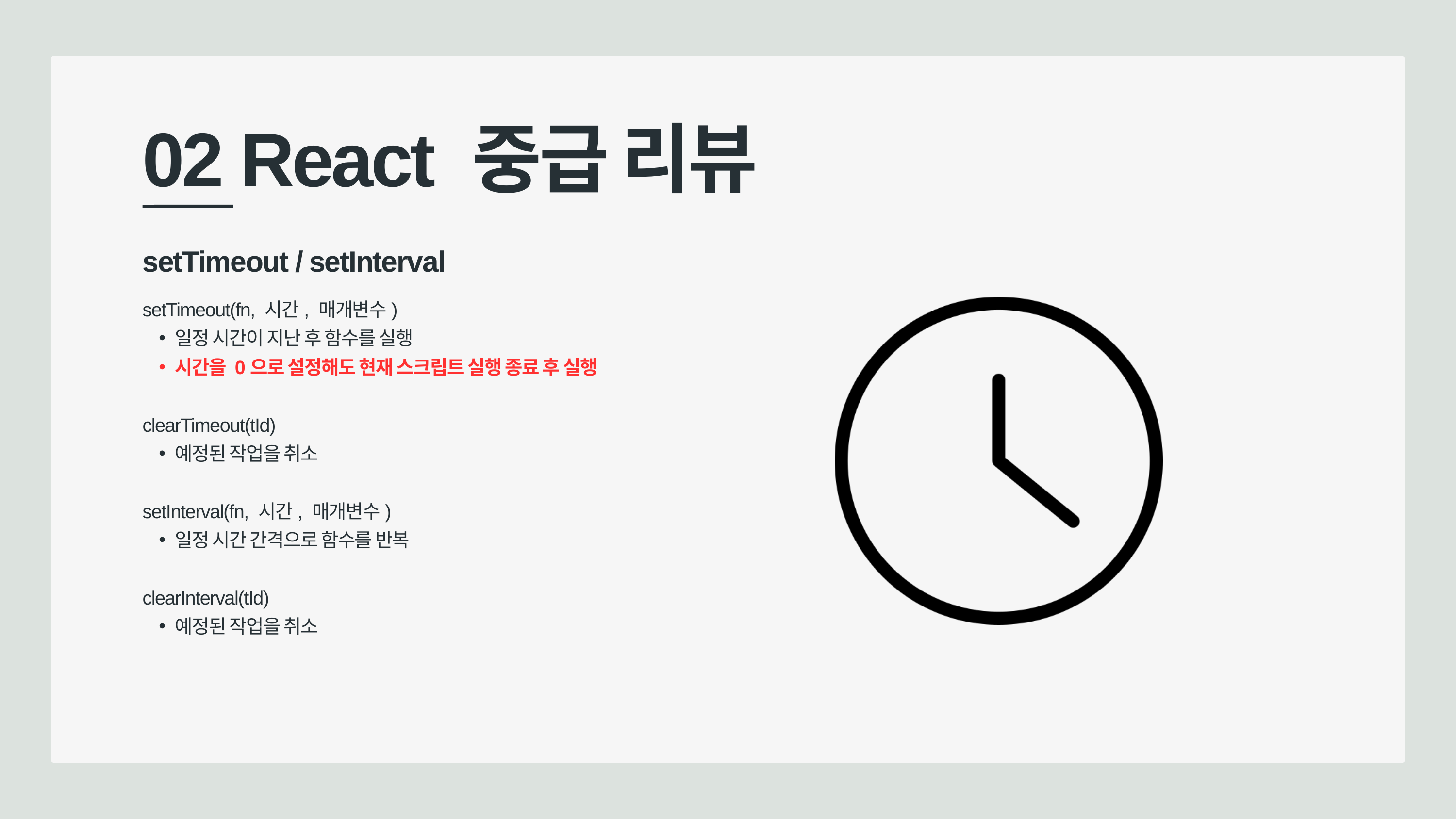

02 React 중급 리뷰

setTimeout / setInterval
setTimeout(fn, 시간, 매개변수)
일정 시간이 지난 후 함수를 실행
시간을 0으로 설정해도 현재 스크립트 실행 종료 후 실행

clearTimeout(tId)
예정된 작업을 취소

setInterval(fn, 시간, 매개변수)
일정 시간 간격으로 함수를 반복

clearInterval(tId)
예정된 작업을 취소